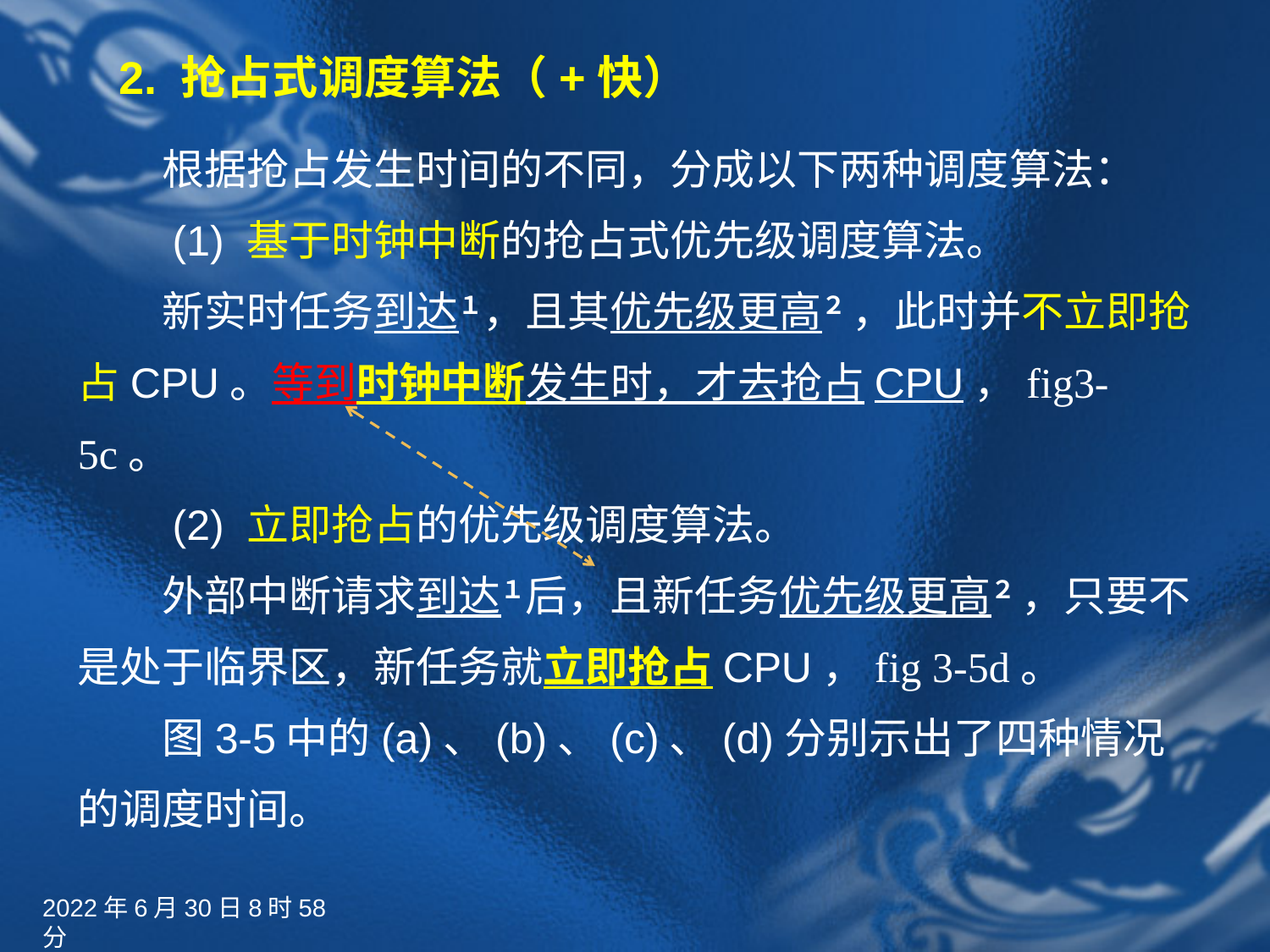

# 2. 抢占式调度算法（+快）
　　根据抢占发生时间的不同，分成以下两种调度算法：
　　(1) 基于时钟中断的抢占式优先级调度算法。
　　新实时任务到达１，且其优先级更高２ ，此时并不立即抢占CPU。等到时钟中断发生时，才去抢占CPU，fig3-5c。
　　(2) 立即抢占的优先级调度算法。
　　外部中断请求到达１后，且新任务优先级更高２ ，只要不是处于临界区，新任务就立即抢占CPU，fig 3-5d。 　　
　　图3-5中的(a)、(b)、(c)、(d)分别示出了四种情况的调度时间。
2022年6月30日8时58分